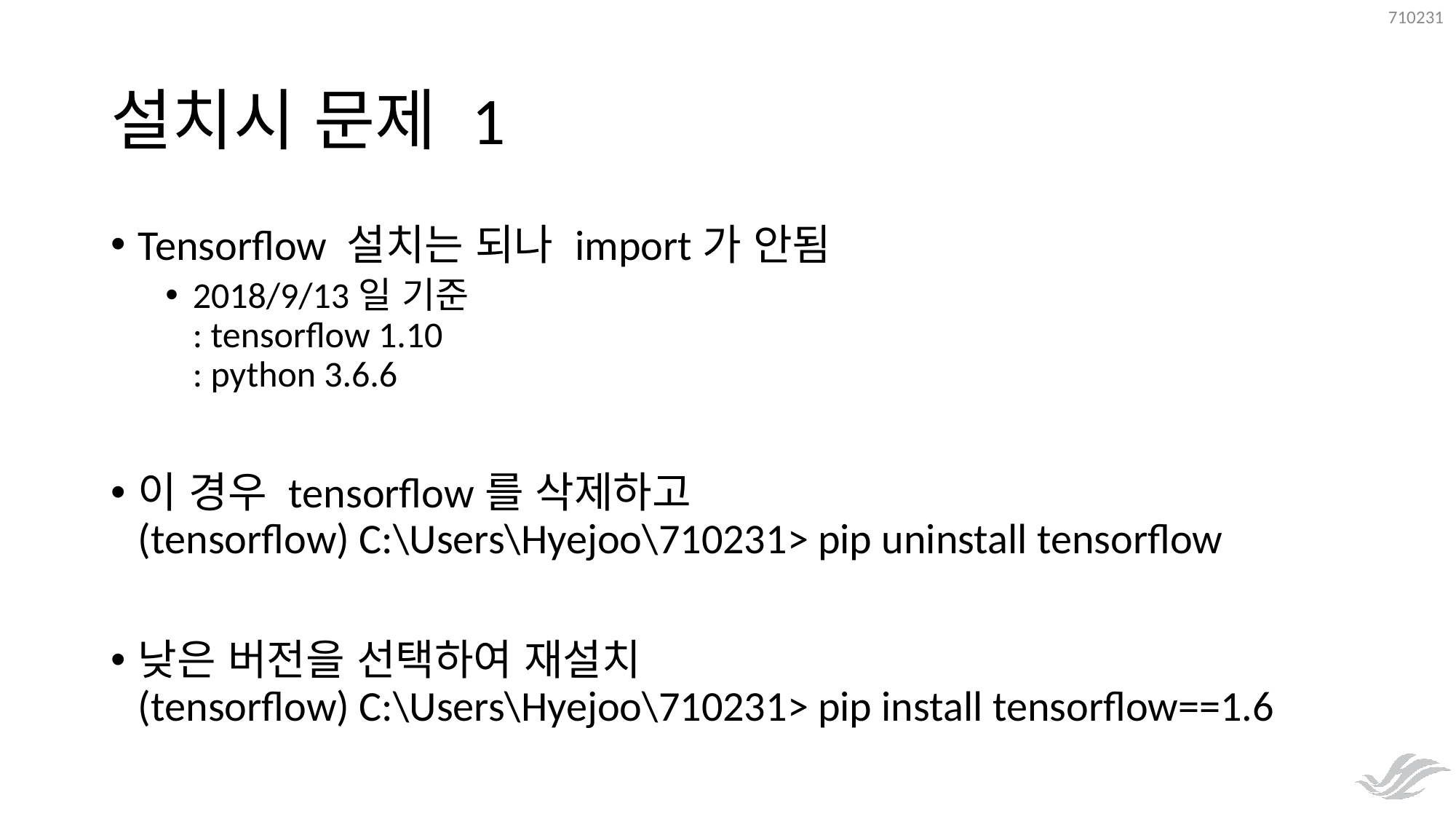

# 설치시 문제 1
Tensorflow 설치는 되나 import가 안됨
2018/9/13일 기준
: tensorflow 1.10
: python 3.6.6

이 경우 tensorflow를 삭제하고
(tensorflow) C:\Users\Hyejoo\710231> pip uninstall tensorflow

낮은 버전을 선택하여 재설치
(tensorflow) C:\Users\Hyejoo\710231> pip install tensorflow==1.6